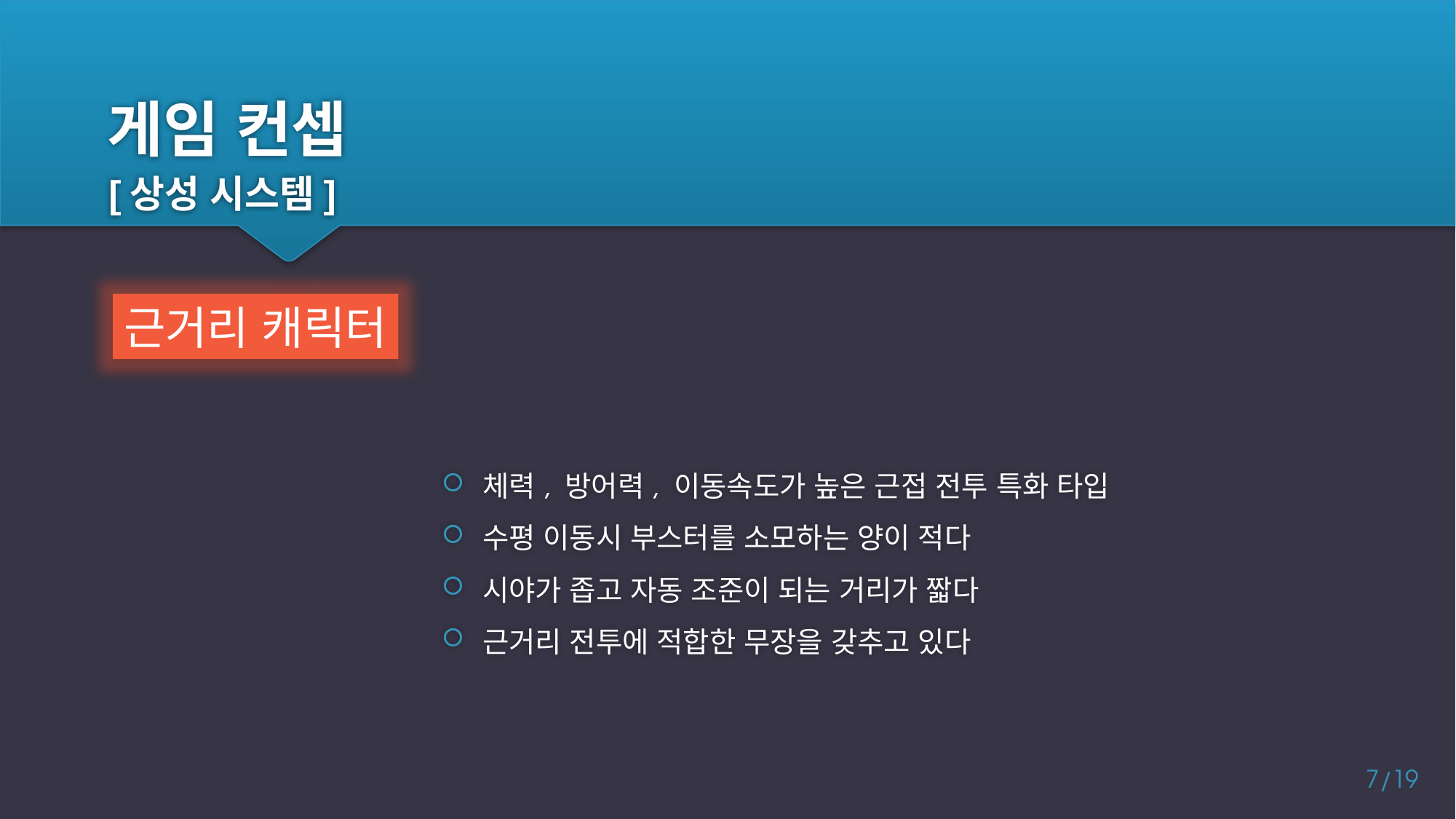

# 게임 컨셉
[상성 시스템]
근거리 캐릭터
체력, 방어력, 이동속도가 높은 근접 전투 특화 타입
수평 이동시 부스터를 소모하는 양이 적다
시야가 좁고 자동 조준이 되는 거리가 짧다
근거리 전투에 적합한 무장을 갖추고 있다
7/19